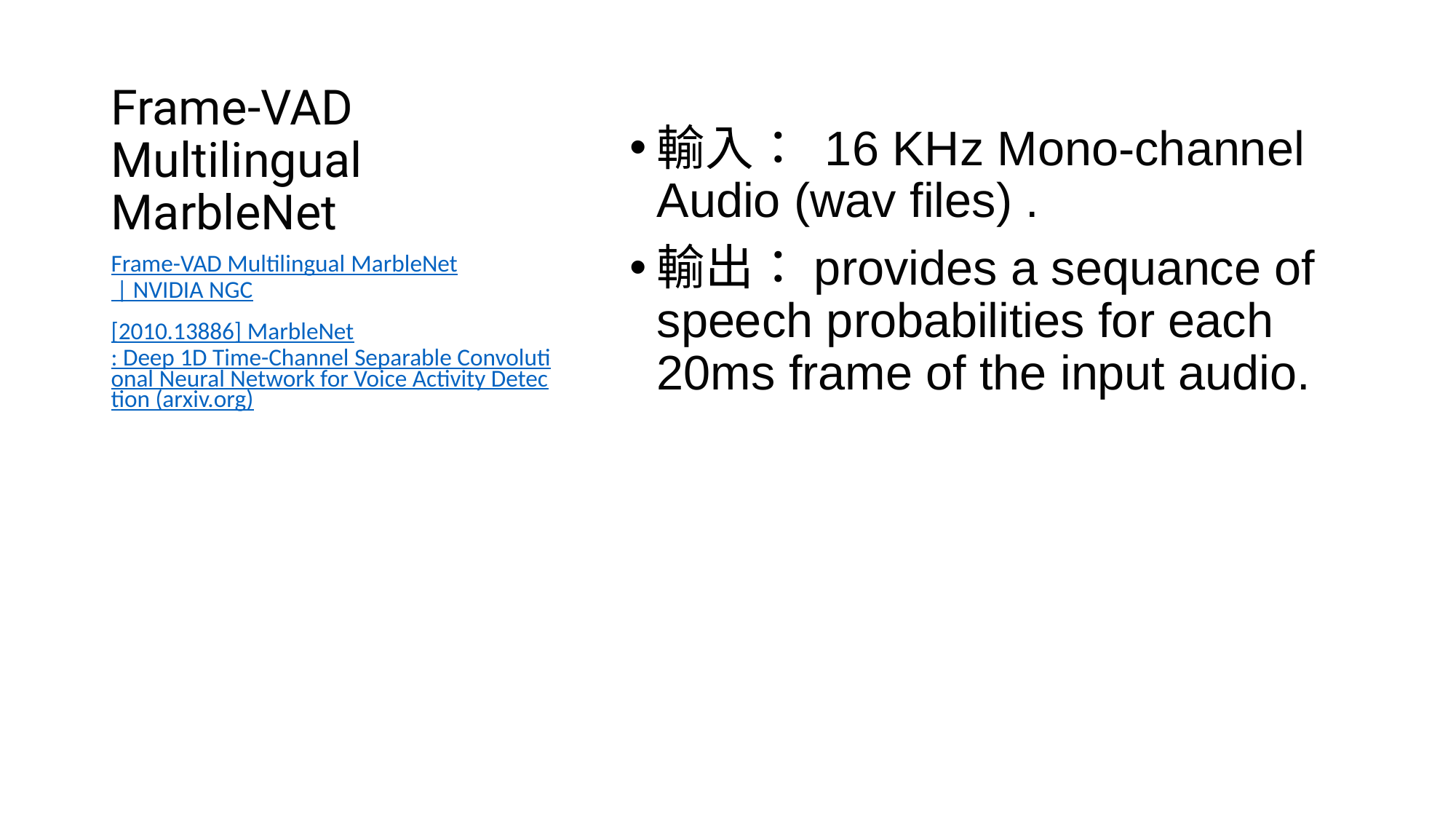

# Frame-VAD Multilingual MarbleNet
輸入： 16 KHz Mono-channel Audio (wav files) .
輸出：provides a sequance of speech probabilities for each 20ms frame of the input audio.
Frame-VAD Multilingual MarbleNet | NVIDIA NGC
[2010.13886] MarbleNet: Deep 1D Time-Channel Separable Convolutional Neural Network for Voice Activity Detection (arxiv.org)